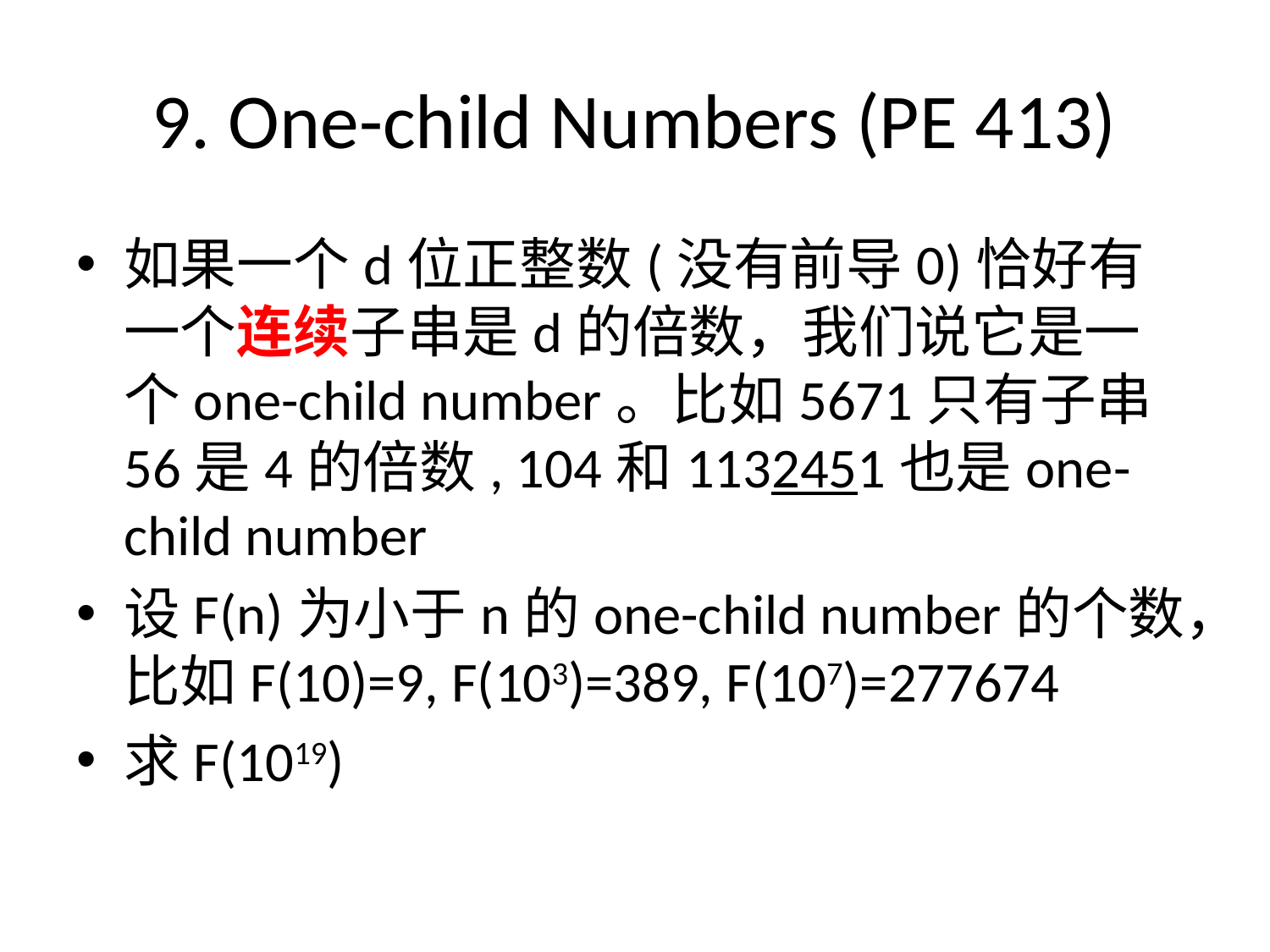

# 9. One-child Numbers (PE 413)
如果一个d位正整数(没有前导0)恰好有一个连续子串是d的倍数，我们说它是一个one-child number。比如5671只有子串56是4的倍数, 104和1132451也是one-child number
设F(n)为小于n的one-child number的个数，比如F(10)=9, F(103)=389, F(107)=277674
求F(1019)